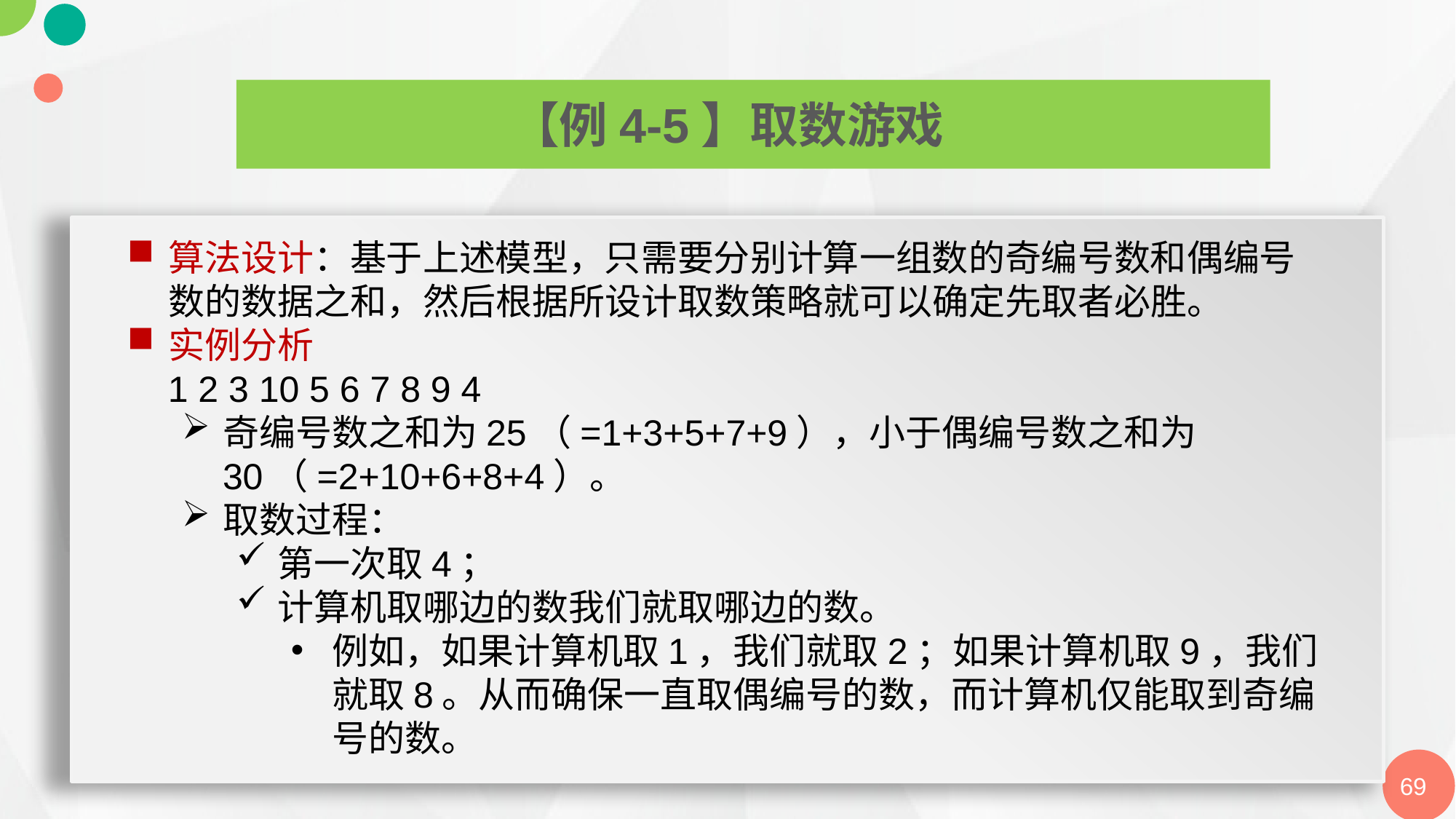

【例4-5】取数游戏
算法设计：基于上述模型，只需要分别计算一组数的奇编号数和偶编号数的数据之和，然后根据所设计取数策略就可以确定先取者必胜。
实例分析
    1 2 3 10 5 6 7 8 9 4
奇编号数之和为25（=1+3+5+7+9），小于偶编号数之和为30（=2+10+6+8+4）。
取数过程：
第一次取4；
计算机取哪边的数我们就取哪边的数。
例如，如果计算机取1，我们就取2；如果计算机取9，我们就取8。从而确保一直取偶编号的数，而计算机仅能取到奇编号的数。